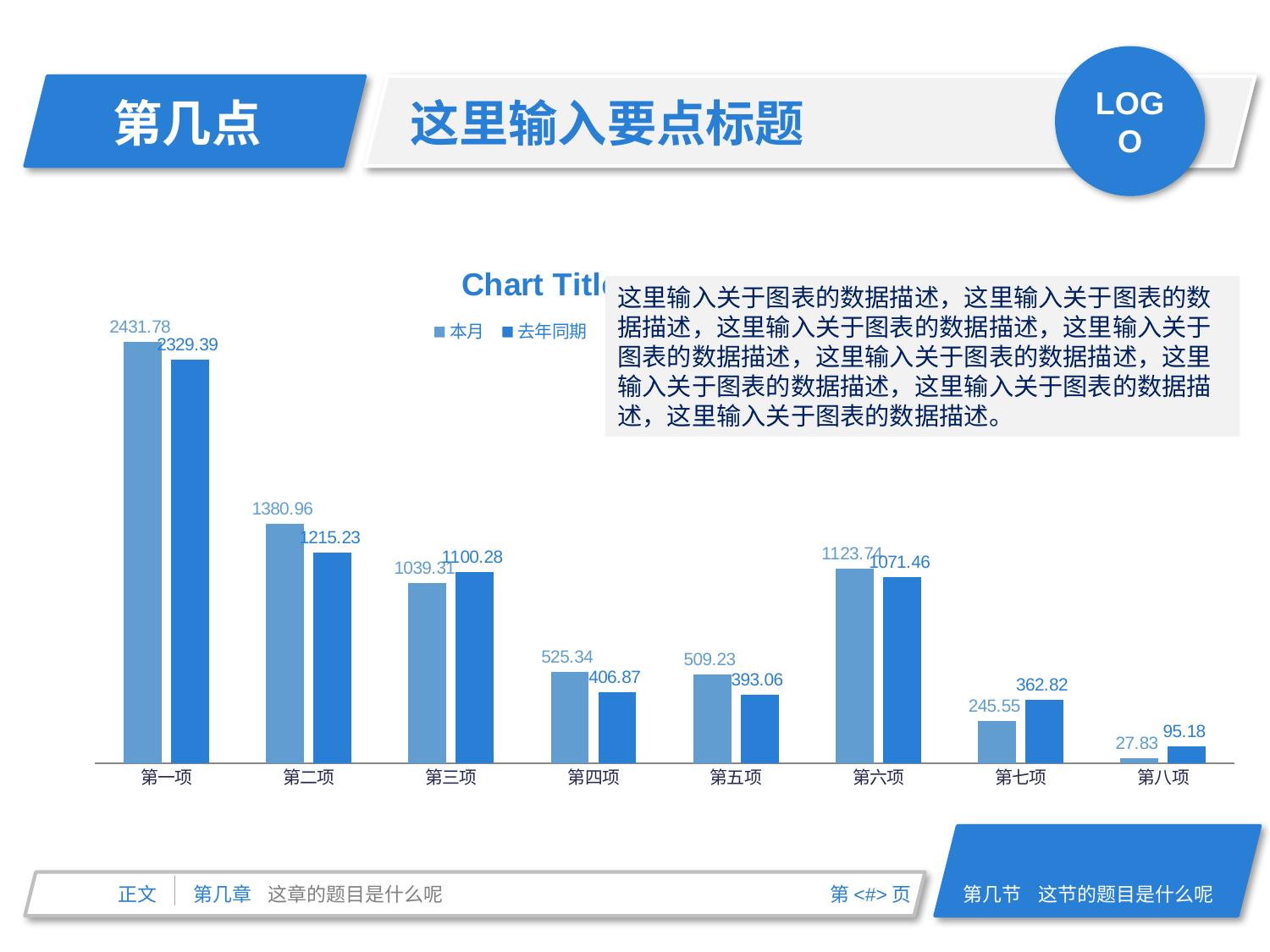

LOGO

第几点
这里输入要点标题

### Chart:

| Category | 本月 | 去年同期 |
|---|---|---|
| 第一项 | 2431.7782 | 2329.3904 |
| 第二项 | 1380.9616 | 1215.2264 |
| 第三项 | 1039.3066 | 1100.28 |
| 第四项 | 525.3442 | 406.8744 |
| 第五项 | 509.228 | 393.06 |
| 第六项 | 1123.736 | 1071.456 |
| 第七项 | 245.548 | 362.82 |
| 第八项 | 27.832 | 95.18 |
这里输入关于图表的数据描述，这里输入关于图表的数据描述，这里输入关于图表的数据描述，这里输入关于图表的数据描述，这里输入关于图表的数据描述，这里输入关于图表的数据描述，这里输入关于图表的数据描述，这里输入关于图表的数据描述。
单位：箱

正文
第几章
这章的题目是什么呢
第<#>页
第几节
这节的题目是什么呢